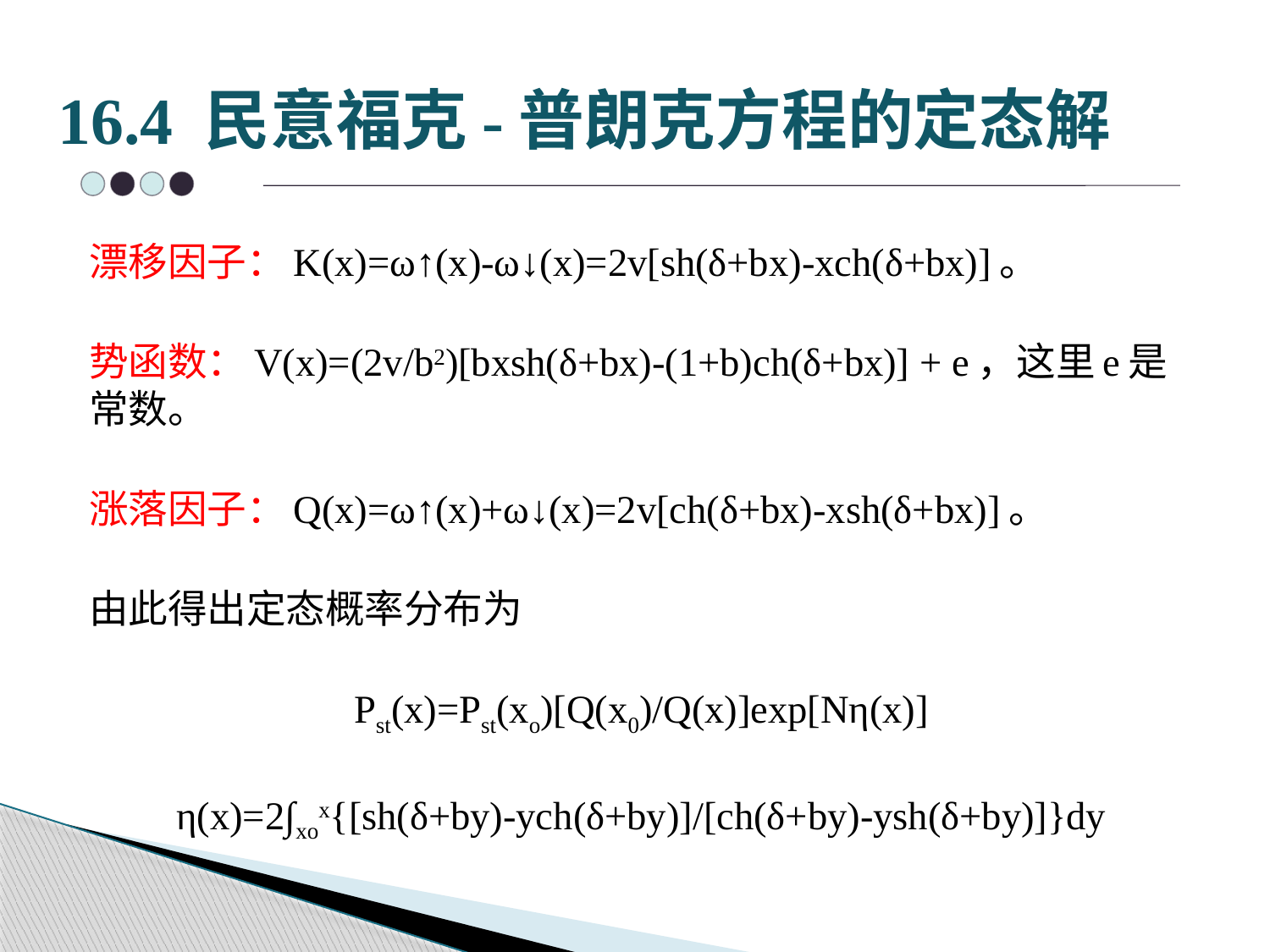

# 16.4 民意福克-普朗克方程的定态解

漂移因子：K(x)=ω↑(x)-ω↓(x)=2v[sh(δ+bx)-xch(δ+bx)]。

势函数：V(x)=(2v/b2)[bxsh(δ+bx)-(1+b)ch(δ+bx)] + e，这里e是常数。

涨落因子：Q(x)=ω↑(x)+ω↓(x)=2v[ch(δ+bx)-xsh(δ+bx)]。

由此得出定态概率分布为

Pst(x)=Pst(xo)[Q(x0)/Q(x)]exp[Nη(x)]

η(x)=2∫xox{[sh(δ+by)-ych(δ+by)]/[ch(δ+by)-ysh(δ+by)]}dy